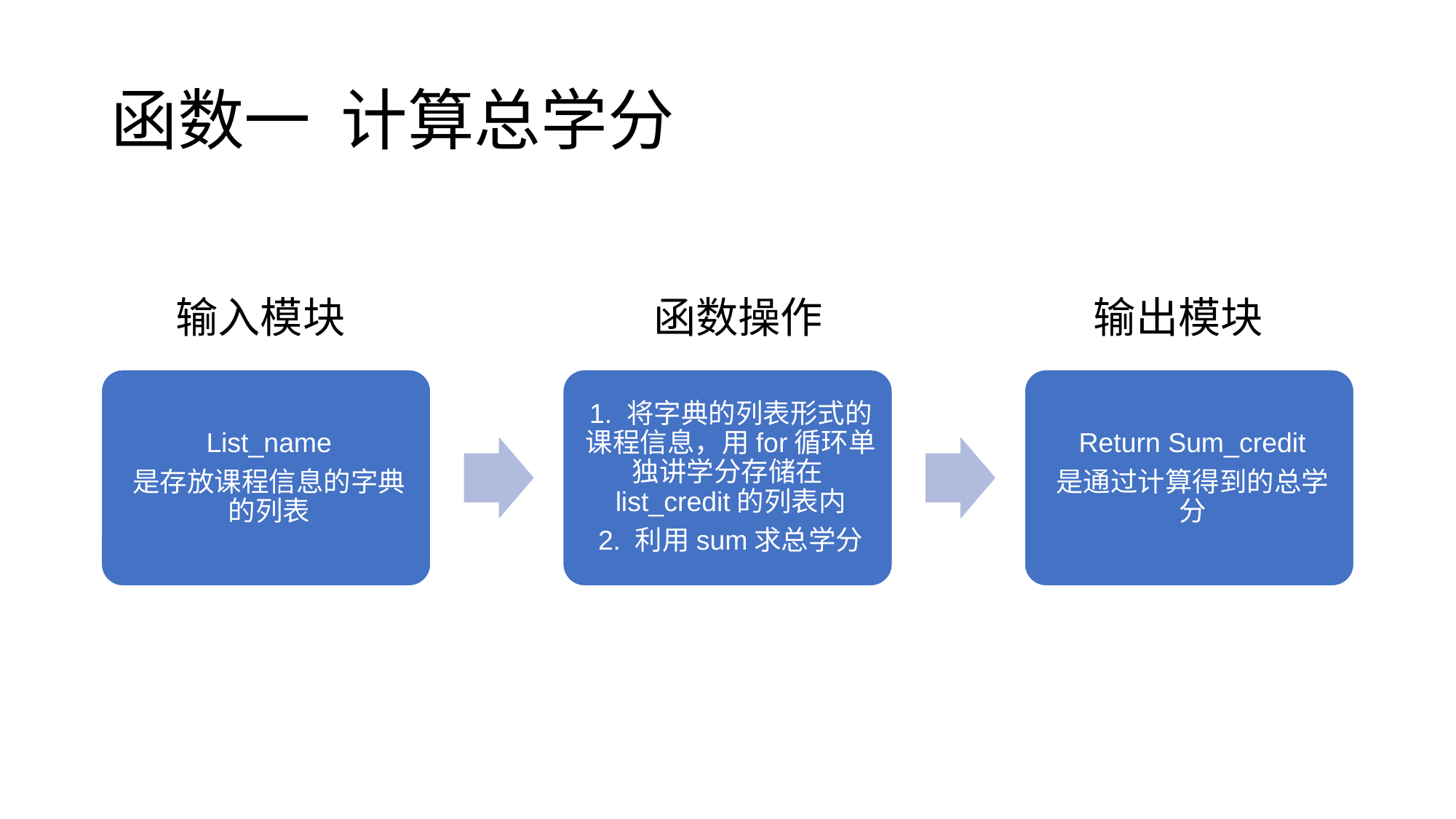

# 函数一  计算总学分
List_name
是存放课程信息的字典的列表

1. 将字典的列表形式的课程信息，用for循环单独讲学分存储在list_credit的列表内
2. 利用sum求总学分

Return Sum_credit
是通过计算得到的总学分
  输入模块
函数操作
输出模块